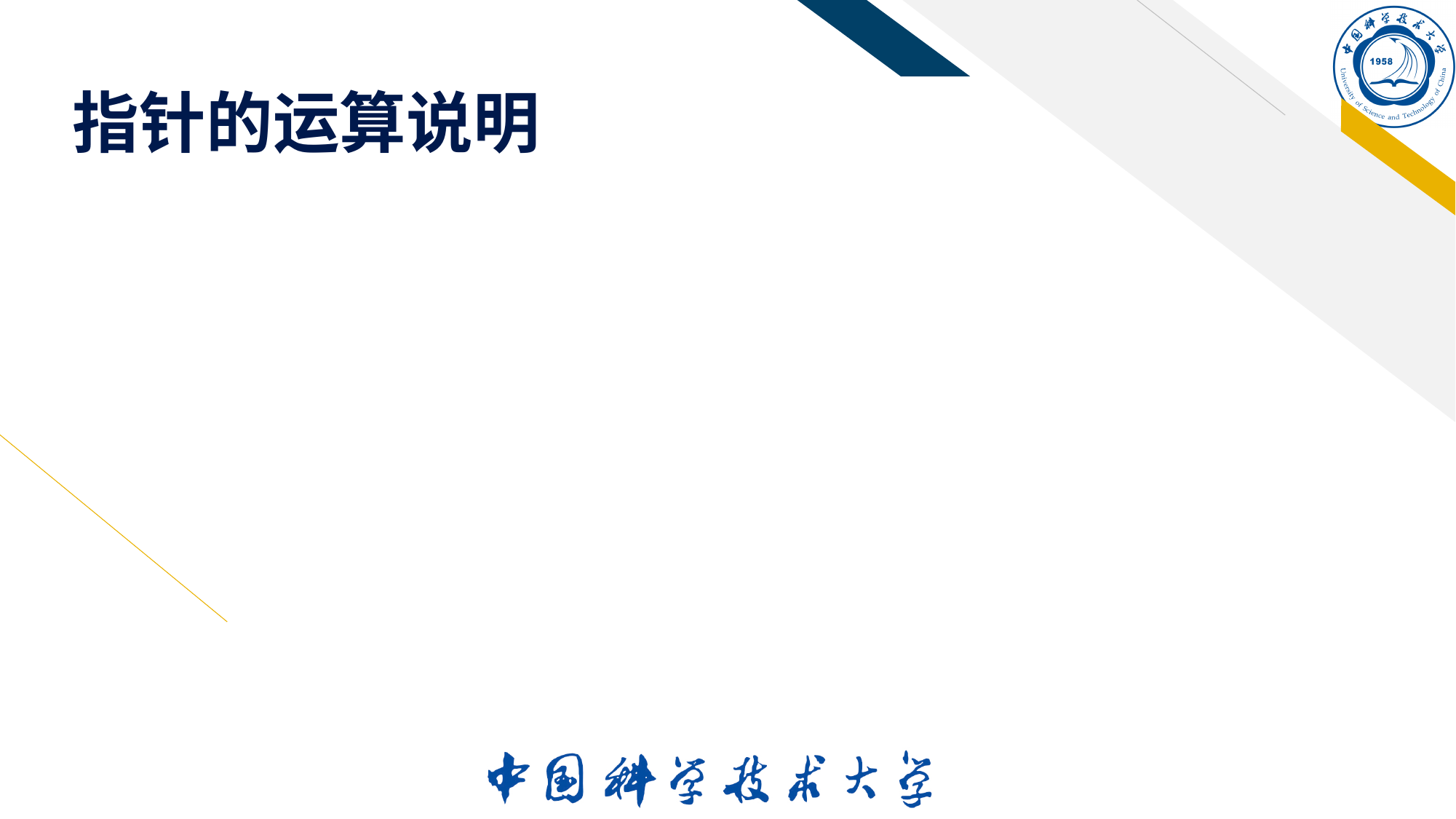

# 指针的运算说明
指针的运算还包括：
指针运算  *
对指向数组的指针的下标运算  [ ]
对指针变量的取地址运算    &
对指向结构体的指针的指向成员运算   ->

除上述运算方式(包括约束条件)外的其他运算都没有意义
无意义的指针运算不一定会出现语法错误，但可能造成危险的后果